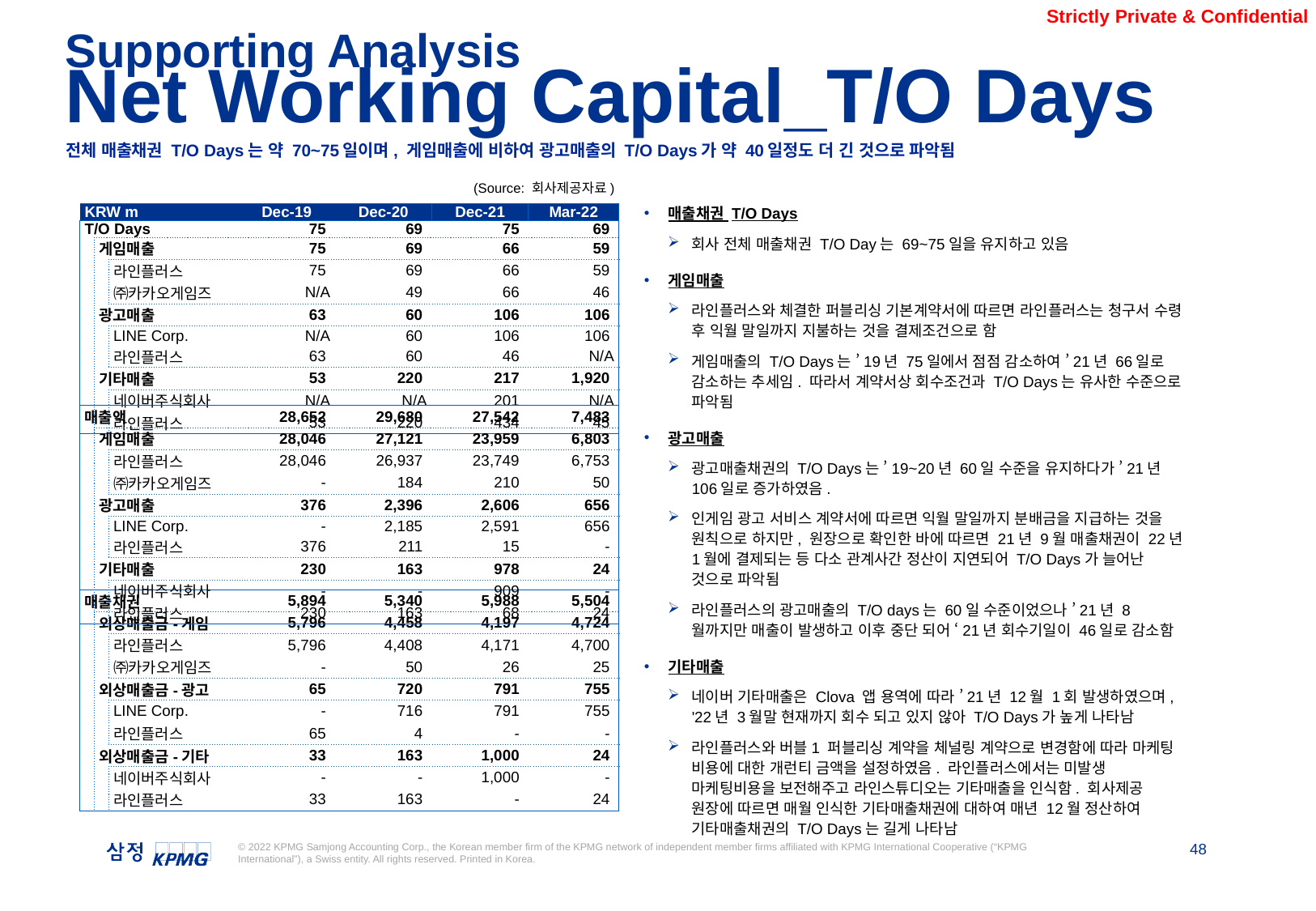

Supporting Analysis
Net Working Capital_T/O Days
전체 매출채권 T/O Days는 약 70~75일이며, 게임매출에 비하여 광고매출의 T/O Days가 약 40일정도 더 긴 것으로 파악됨
(Source: 회사제공자료)
매출채권 T/O Days
회사 전체 매출채권 T/O Day는 69~75일을 유지하고 있음
게임매출
라인플러스와 체결한 퍼블리싱 기본계약서에 따르면 라인플러스는 청구서 수령 후 익월 말일까지 지불하는 것을 결제조건으로 함
게임매출의 T/O Days는 ’19년 75일에서 점점 감소하여 ’21년 66일로 감소하는 추세임. 따라서 계약서상 회수조건과 T/O Days는 유사한 수준으로 파악됨
광고매출
광고매출채권의 T/O Days는 ’19~20년 60일 수준을 유지하다가 ’21년 106일로 증가하였음.
인게임 광고 서비스 계약서에 따르면 익월 말일까지 분배금을 지급하는 것을 원칙으로 하지만, 원장으로 확인한 바에 따르면 21년 9월 매출채권이 22년 1월에 결제되는 등 다소 관계사간 정산이 지연되어 T/O Days가 늘어난 것으로 파악됨
라인플러스의 광고매출의 T/O days는 60일 수준이었으나 ’21년 8월까지만 매출이 발생하고 이후 중단 되어 ‘21년 회수기일이 46일로 감소함
기타매출
네이버 기타매출은 Clova 앱 용역에 따라 ’21년 12월 1회 발생하였으며, '22년 3월말 현재까지 회수 되고 있지 않아 T/O Days가 높게 나타남
라인플러스와 버블1 퍼블리싱 계약을 체널링 계약으로 변경함에 따라 마케팅 비용에 대한 개런티 금액을 설정하였음. 라인플러스에서는 미발생 마케팅비용을 보전해주고 라인스튜디오는 기타매출을 인식함. 회사제공 원장에 따르면 매월 인식한 기타매출채권에 대하여 매년 12월 정산하여 기타매출채권의 T/O Days는 길게 나타남
| KRW m |  |  | Dec-19 | Dec-20 | Dec-21 | Mar-22 |
| --- | --- | --- | --- | --- | --- | --- |
| T/O Days |  |  | 75 | 69 | 75 | 69 |
|  | 게임매출 |  | 75 | 69 | 66 | 59 |
|  |  | 라인플러스 | 75 | 69 | 66 | 59 |
|  |  | ㈜카카오게임즈 | N/A | 49 | 66 | 46 |
|  | 광고매출 |  | 63 | 60 | 106 | 106 |
|  |  | LINE Corp. | N/A | 60 | 106 | 106 |
|  |  | 라인플러스 | 63 | 60 | 46 | N/A |
|  | 기타매출 |  | 53 | 220 | 217 | 1,920 |
|  |  | 네이버주식회사 | N/A | N/A | 201 | N/A |
|  |  | 라인플러스 | 53 | 220 | 434 | 45 |
| 매출액 |  |  | 28,652 | 29,680 | 27,542 | 7,483 |
| --- | --- | --- | --- | --- | --- | --- |
|  | 게임매출 |  | 28,046 | 27,121 | 23,959 | 6,803 |
|  |  | 라인플러스 | 28,046 | 26,937 | 23,749 | 6,753 |
|  |  | ㈜카카오게임즈 | - | 184 | 210 | 50 |
|  | 광고매출 |  | 376 | 2,396 | 2,606 | 656 |
|  |  | LINE Corp. | - | 2,185 | 2,591 | 656 |
|  |  | 라인플러스 | 376 | 211 | 15 | - |
|  | 기타매출 |  | 230 | 163 | 978 | 24 |
|  |  | 네이버주식회사 | - | - | 909 | - |
|  |  | 라인플러스 | 230 | 163 | 68 | 24 |
| 매출채권 |  |  | 5,894 | 5,340 | 5,988 | 5,504 |
| --- | --- | --- | --- | --- | --- | --- |
|  | 외상매출금-게임 |  | 5,796 | 4,458 | 4,197 | 4,724 |
|  |  | 라인플러스 | 5,796 | 4,408 | 4,171 | 4,700 |
|  |  | ㈜카카오게임즈 | - | 50 | 26 | 25 |
|  | 외상매출금-광고 |  | 65 | 720 | 791 | 755 |
|  |  | LINE Corp. | - | 716 | 791 | 755 |
|  |  | 라인플러스 | 65 | 4 | - | - |
|  | 외상매출금-기타 |  | 33 | 163 | 1,000 | 24 |
|  |  | 네이버주식회사 | - | - | 1,000 | - |
|  |  | 라인플러스 | 33 | 163 | - | 24 |